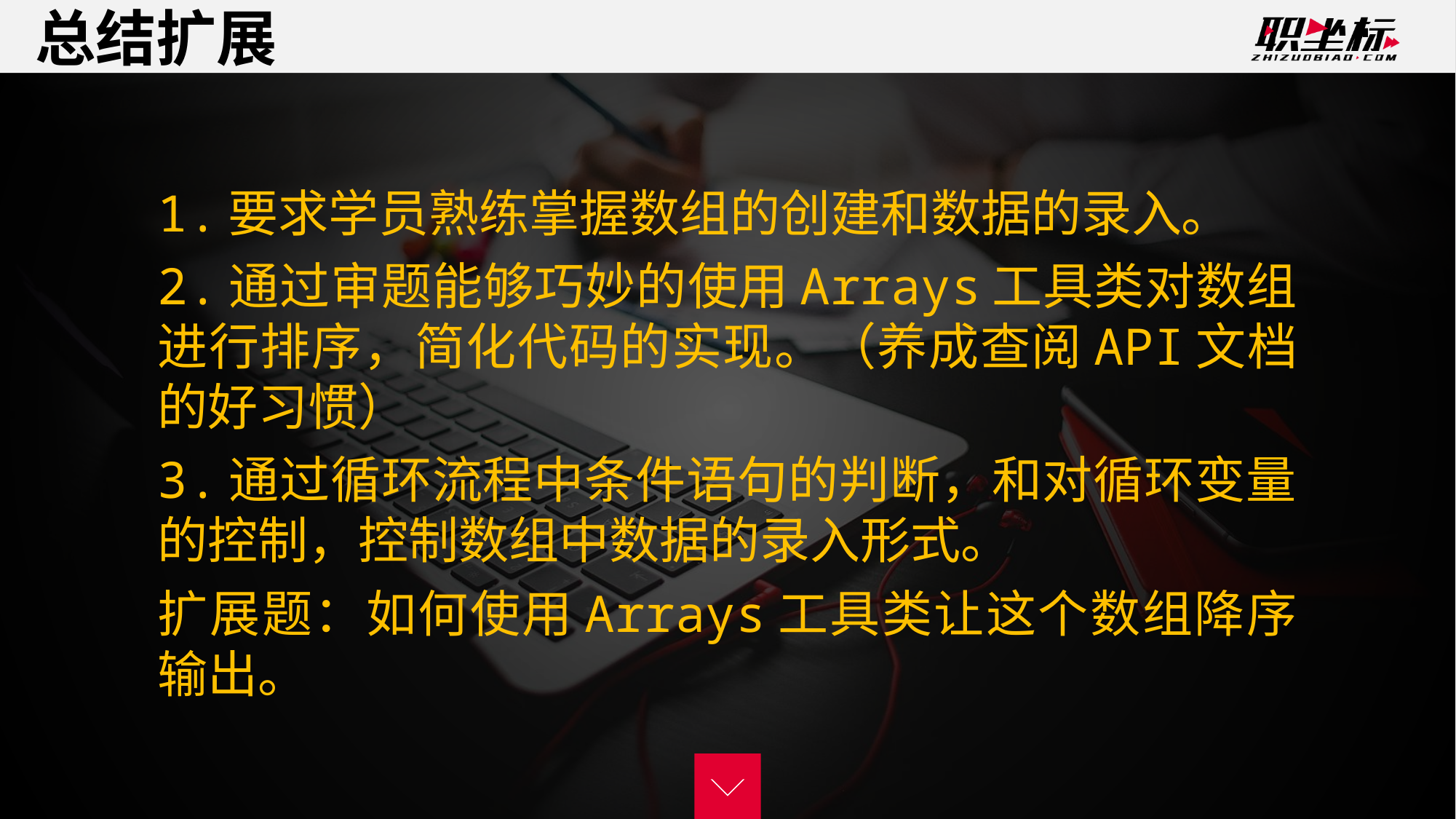

总结扩展

1.要求学员熟练掌握数组的创建和数据的录入。
2.通过审题能够巧妙的使用Arrays工具类对数组进行排序，简化代码的实现。（养成查阅API文档的好习惯）
3.通过循环流程中条件语句的判断，和对循环变量的控制，控制数组中数据的录入形式。
扩展题：如何使用Arrays工具类让这个数组降序输出。